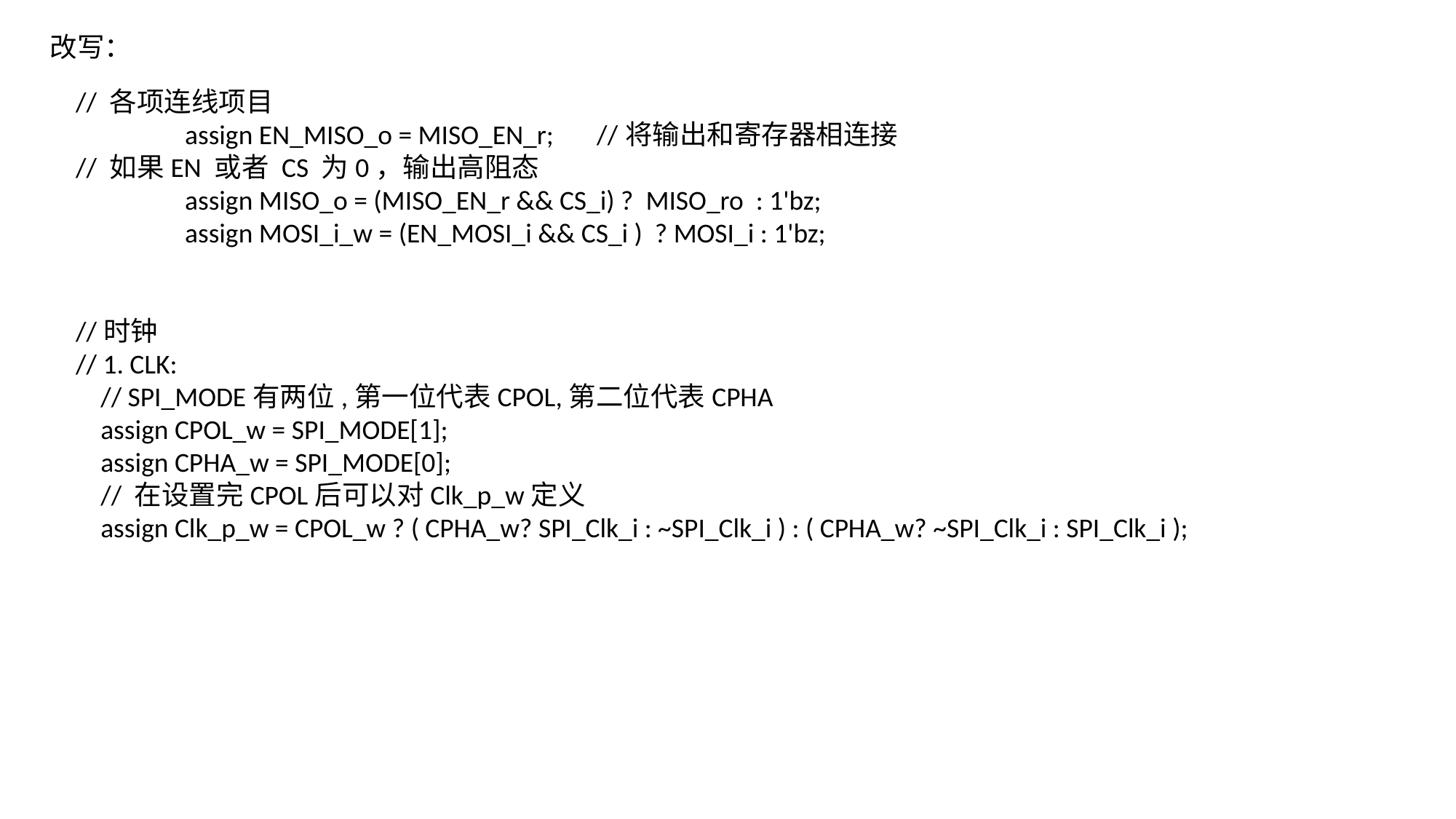

改写：

// 各项连线项目
    	assign EN_MISO_o = MISO_EN_r;       //将输出和寄存器相连接
// 如果EN 或者 CS 为0，输出高阻态
   	assign MISO_o = (MISO_EN_r && CS_i) ?  MISO_ro  : 1'bz;
	assign MOSI_i_w = (EN_MOSI_i && CS_i )  ? MOSI_i : 1'bz;

//时钟
// 1. CLK:
    // SPI_MODE有两位,第一位代表CPOL,第二位代表CPHA
    assign CPOL_w = SPI_MODE[1];
    assign CPHA_w = SPI_MODE[0];
    // 在设置完CPOL后可以对Clk_p_w定义
    assign Clk_p_w = CPOL_w ? ( CPHA_w? SPI_Clk_i : ~SPI_Clk_i ) : ( CPHA_w? ~SPI_Clk_i : SPI_Clk_i );